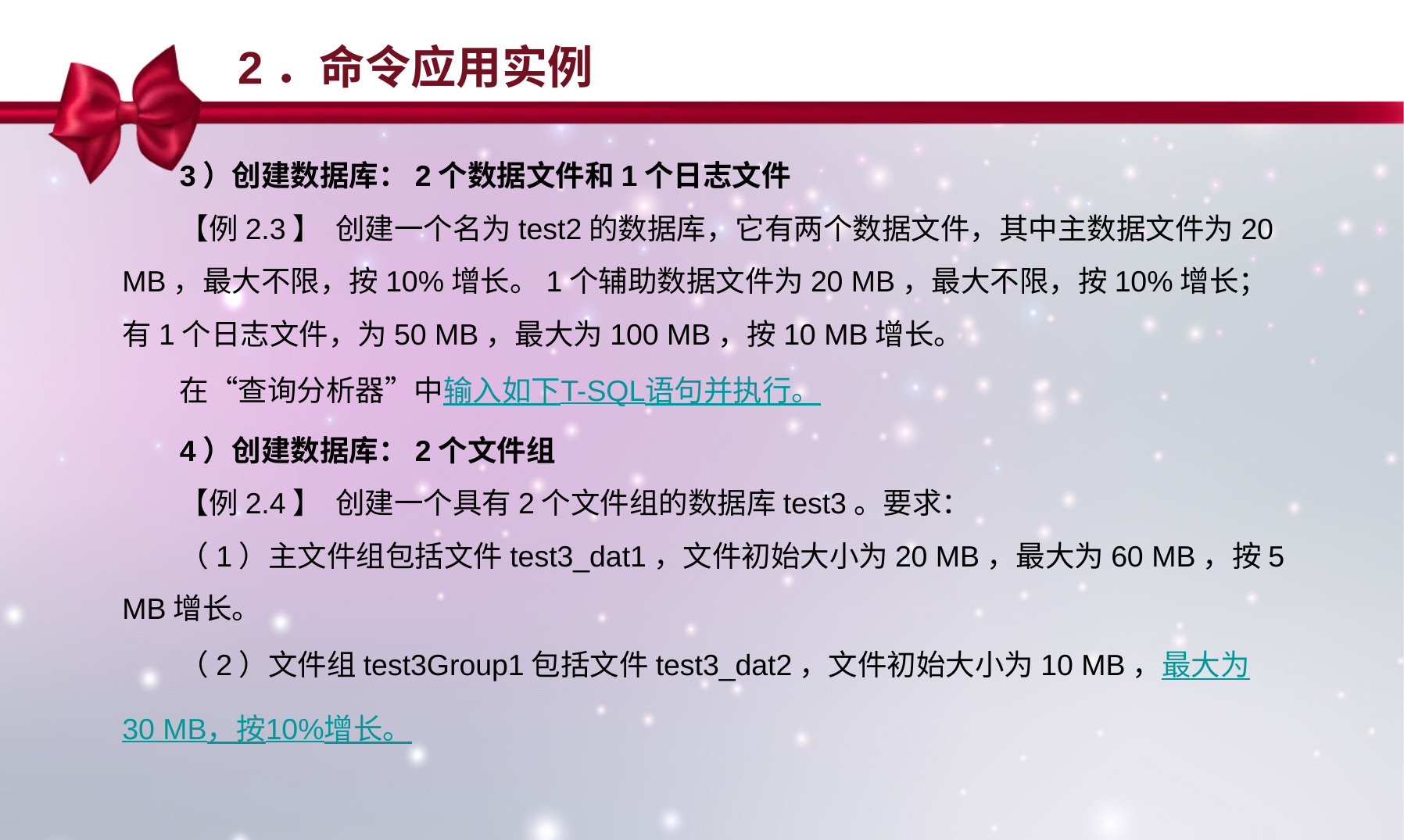

2．命令应用实例
3）创建数据库：2个数据文件和1个日志文件
【例2.3】  创建一个名为test2的数据库，它有两个数据文件，其中主数据文件为20 MB，最大不限，按10%增长。1个辅助数据文件为20 MB，最大不限，按10%增长；有1个日志文件，为50 MB，最大为100 MB，按10 MB增长。
在“查询分析器”中输入如下T-SQL语句并执行。
4）创建数据库：2个文件组
【例2.4】  创建一个具有2个文件组的数据库test3。要求：
（1）主文件组包括文件test3_dat1，文件初始大小为20 MB，最大为60 MB，按5 MB增长。
（2）文件组test3Group1包括文件test3_dat2，文件初始大小为10 MB，最大为30 MB，按10%增长。